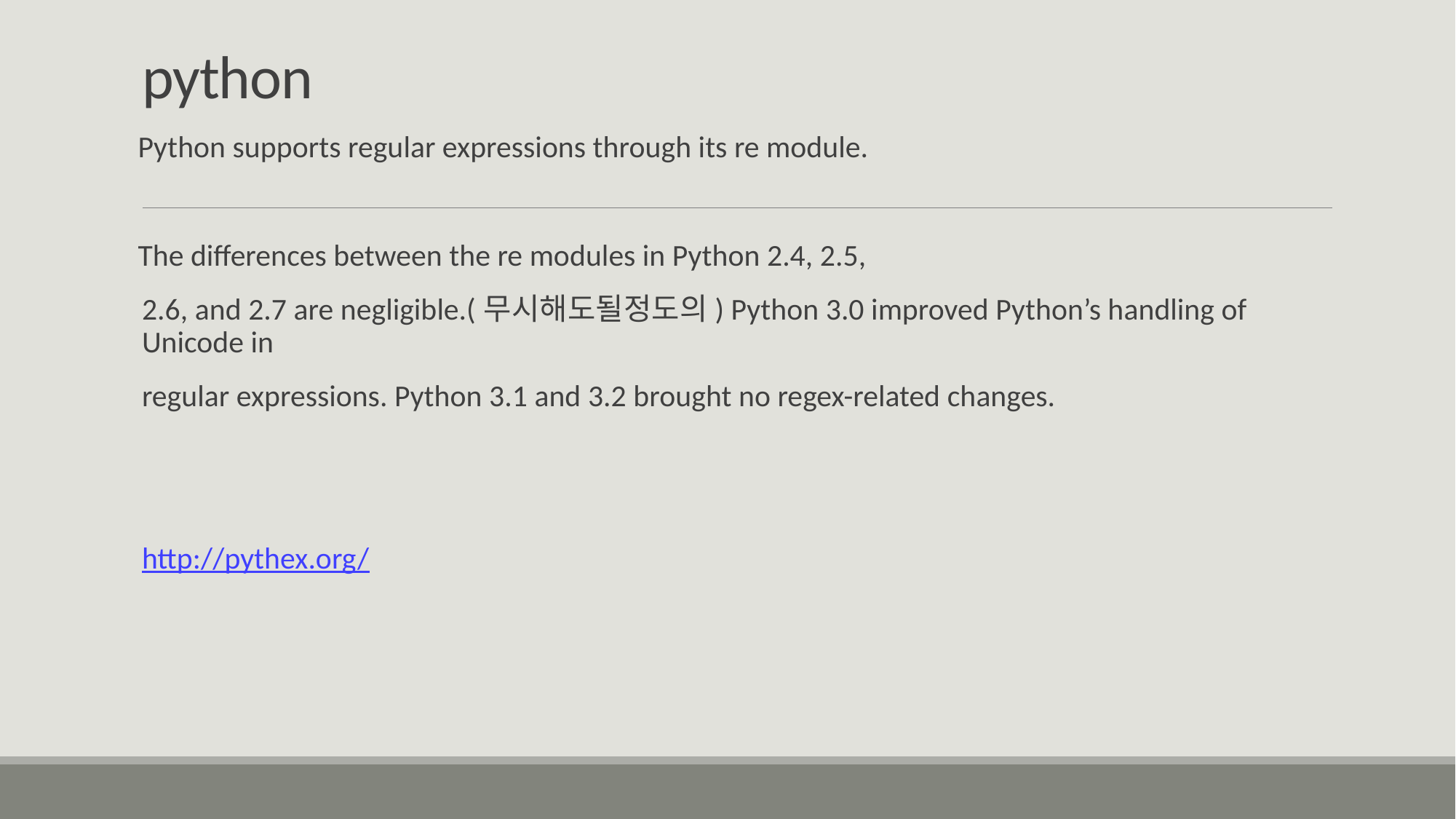

# python
 Python supports regular expressions through its re module.

 The differences between the re modules in Python 2.4, 2.5,
2.6, and 2.7 are negligible.(무시해도될정도의) Python 3.0 improved Python’s handling of Unicode in
regular expressions. Python 3.1 and 3.2 brought no regex-related changes.

http://pythex.org/